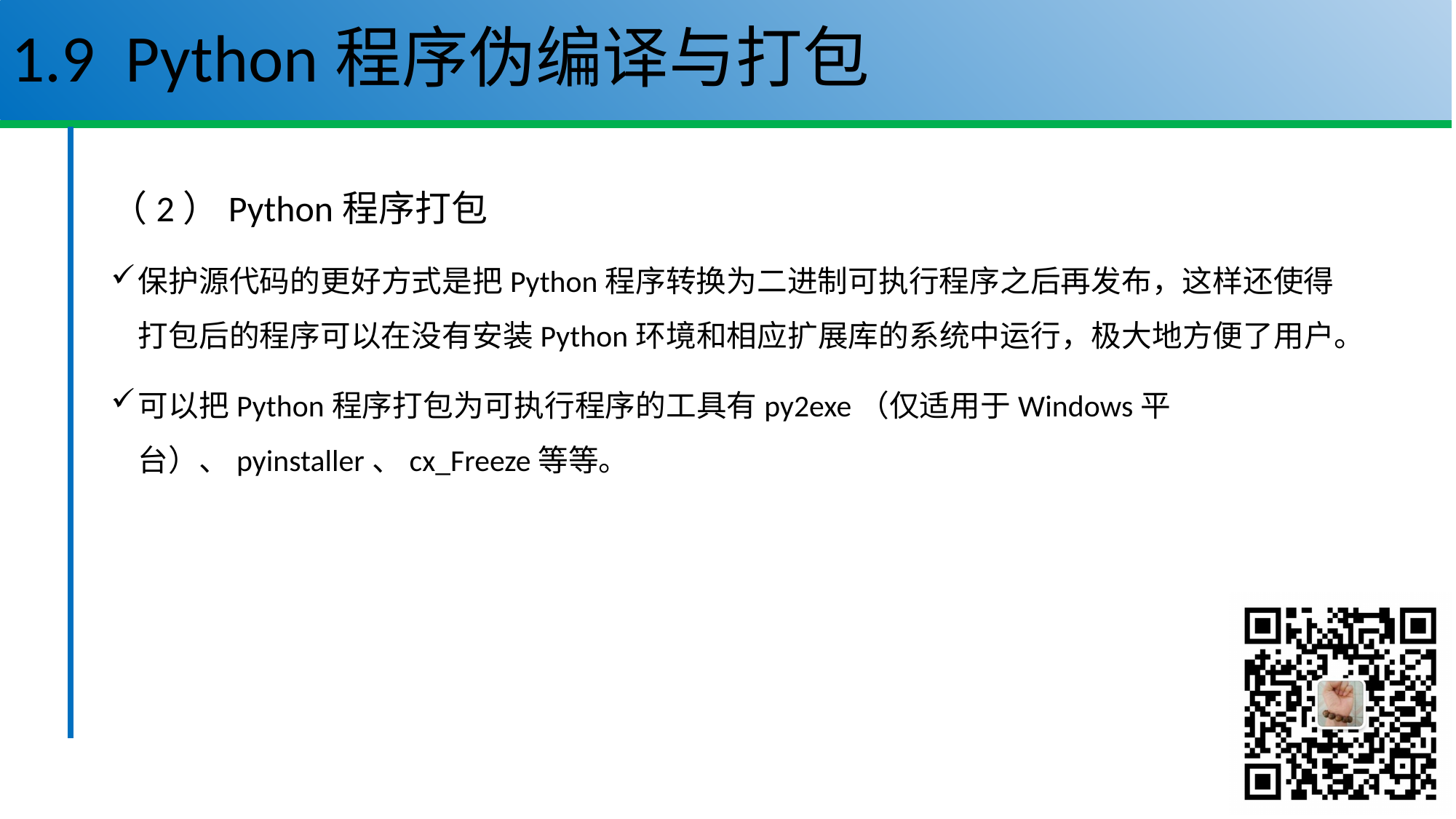

# 1.9  Python程序伪编译与打包
（2）Python程序打包
保护源代码的更好方式是把Python程序转换为二进制可执行程序之后再发布，这样还使得打包后的程序可以在没有安装Python环境和相应扩展库的系统中运行，极大地方便了用户。
可以把Python程序打包为可执行程序的工具有py2exe（仅适用于Windows平台）、pyinstaller、cx_Freeze等等。
32